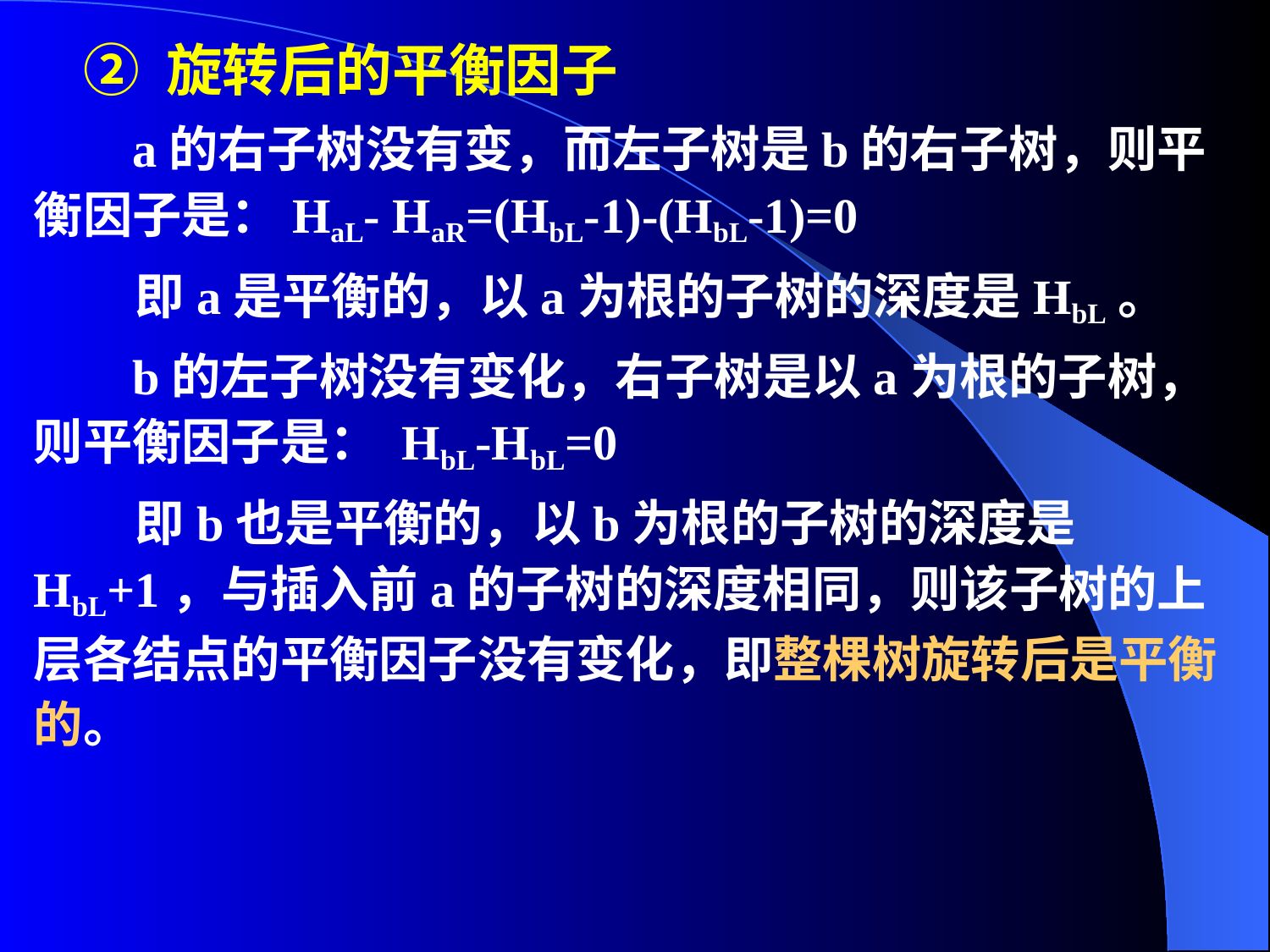

② 旋转后的平衡因子
        a的右子树没有变，而左子树是b的右子树，则平衡因子是：HaL- HaR=(HbL-1)-(HbL-1)=0
        即a是平衡的，以a为根的子树的深度是HbL。
        b的左子树没有变化，右子树是以a为根的子树，则平衡因子是： HbL-HbL=0
        即b也是平衡的，以b为根的子树的深度是HbL+1，与插入前a的子树的深度相同，则该子树的上层各结点的平衡因子没有变化，即整棵树旋转后是平衡的。